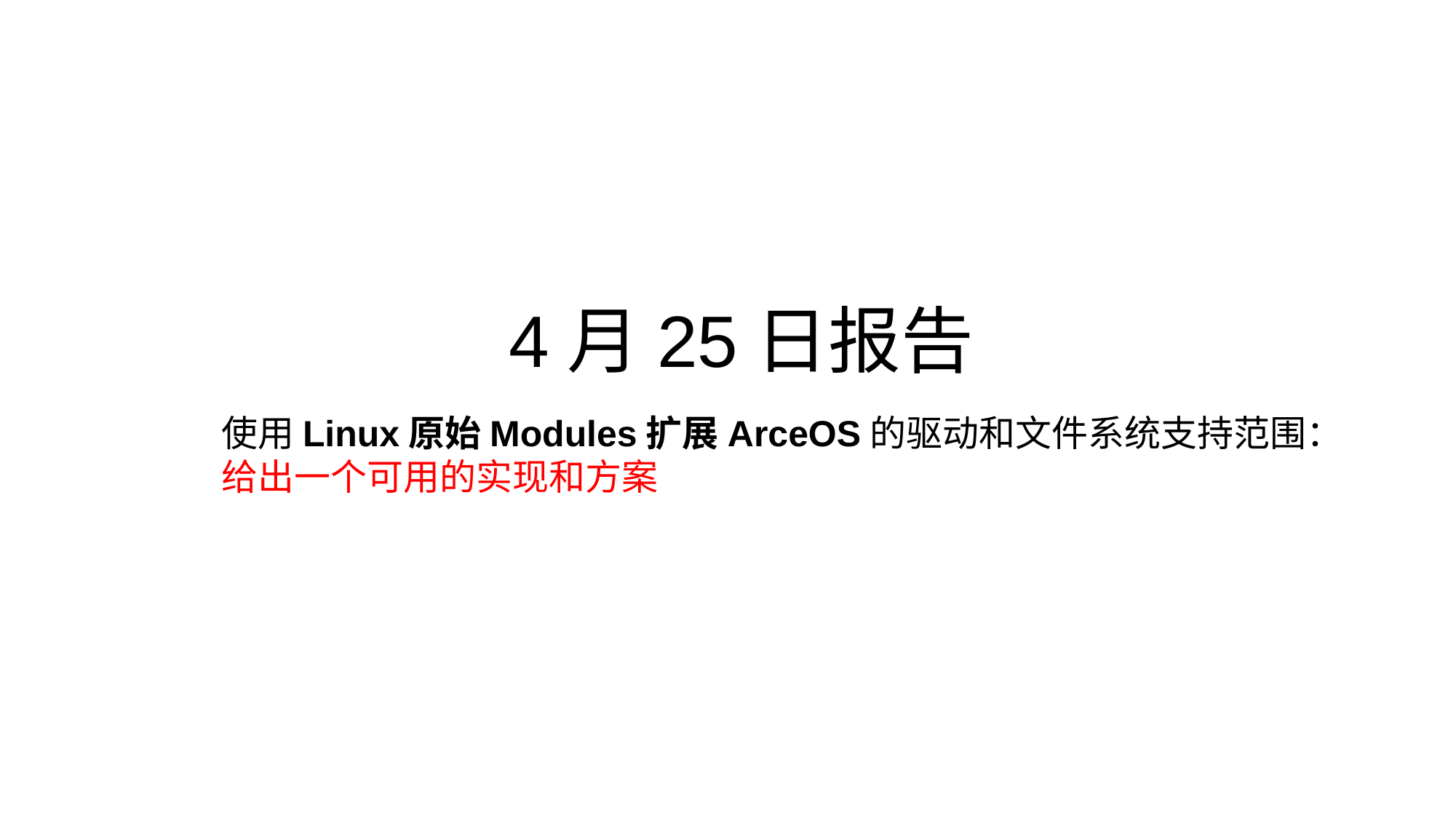

4月25日报告
使用Linux原始Modules扩展ArceOS的驱动和文件系统支持范围：
给出一个可用的实现和方案